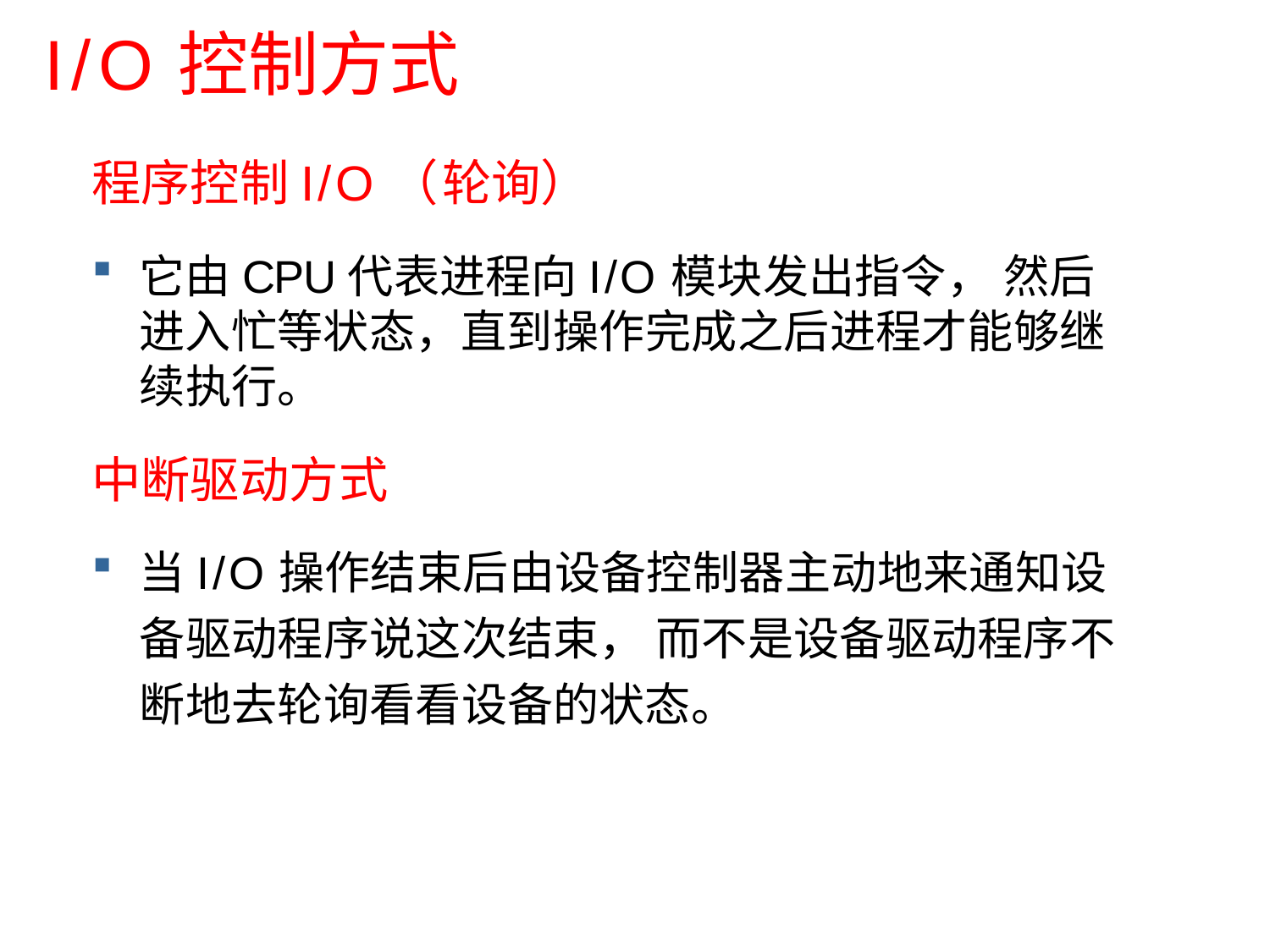

# I/O控制方式
程序控制I/O（轮询）
它由CPU代表进程向I/O模块发出指令， 然后进入忙等状态，直到操作完成之后进程才能够继续执行。
中断驱动方式
当I/O操作结束后由设备控制器主动地来通知设 备驱动程序说这次结束， 而不是设备驱动程序不断地去轮询看看设备的状态。